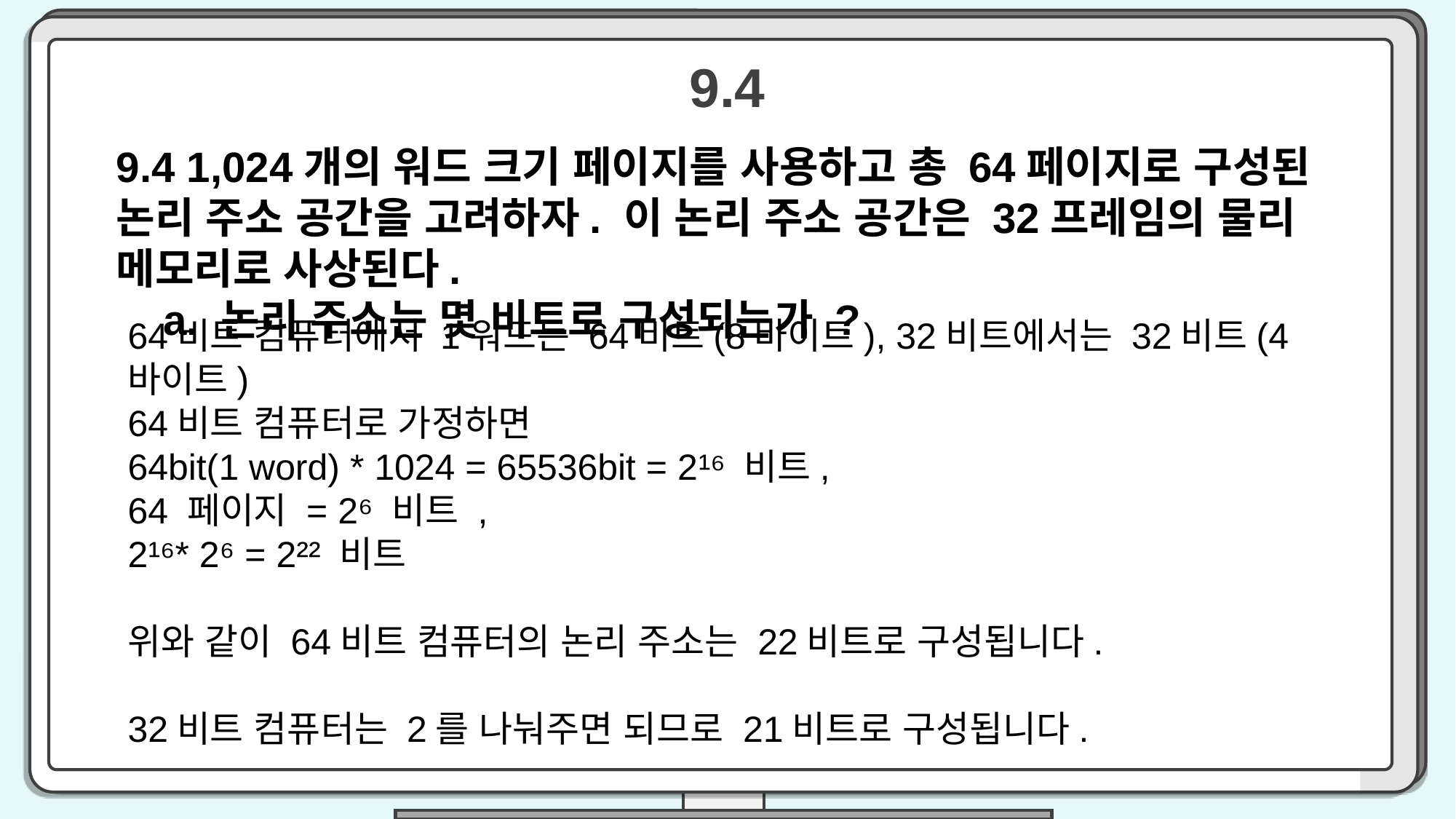

9.4
9.4 1,024개의 워드 크기 페이지를 사용하고 총 64페이지로 구성된 논리 주소 공간을 고려하자. 이 논리 주소 공간은 32프레임의 물리 메모리로 사상된다.
    a. 논리 주소는 몇 비트로 구성되는가 ?

64비트 컴퓨터에서 1워드는 64비트(8바이트), 32비트에서는 32비트(4바이트)
64비트 컴퓨터로 가정하면
64bit(1 word) * 1024 = 65536bit = 2¹⁶ 비트,
64 페이지 = 2⁶ 비트 ,
2¹⁶* 2⁶ = 2²² 비트

위와 같이 64비트 컴퓨터의 논리 주소는 22비트로 구성됩니다.

32비트 컴퓨터는 2를 나눠주면 되므로 21비트로 구성됩니다.